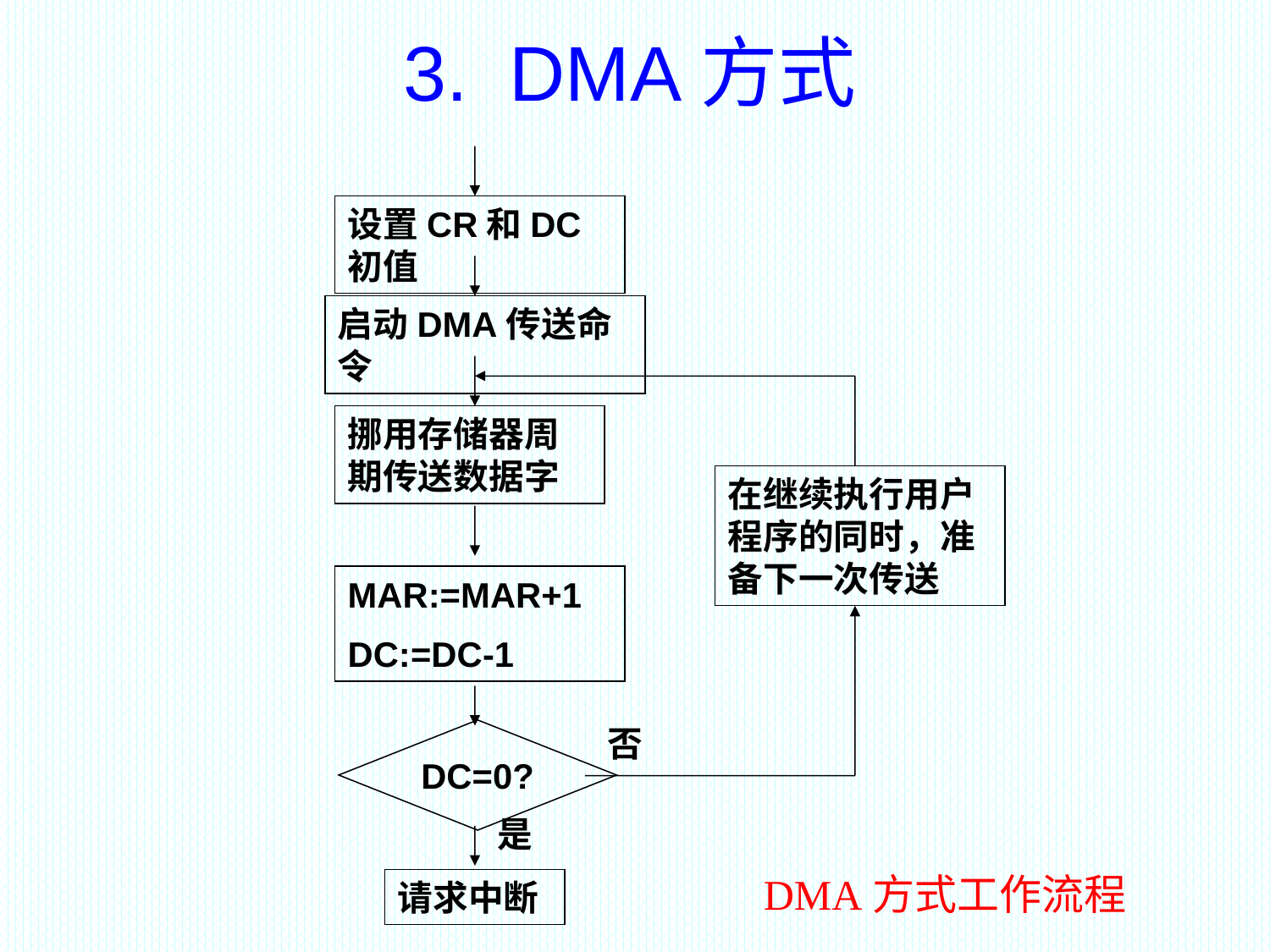

# 3.  DMA方式

设置CR和DC初值

启动DMA传送命令

挪用存储器周期传送数据字
在继续执行用户程序的同时，准备下一次传送

MAR:=MAR+1
DC:=DC-1

否
DC=0?

是

请求中断
DMA方式工作流程